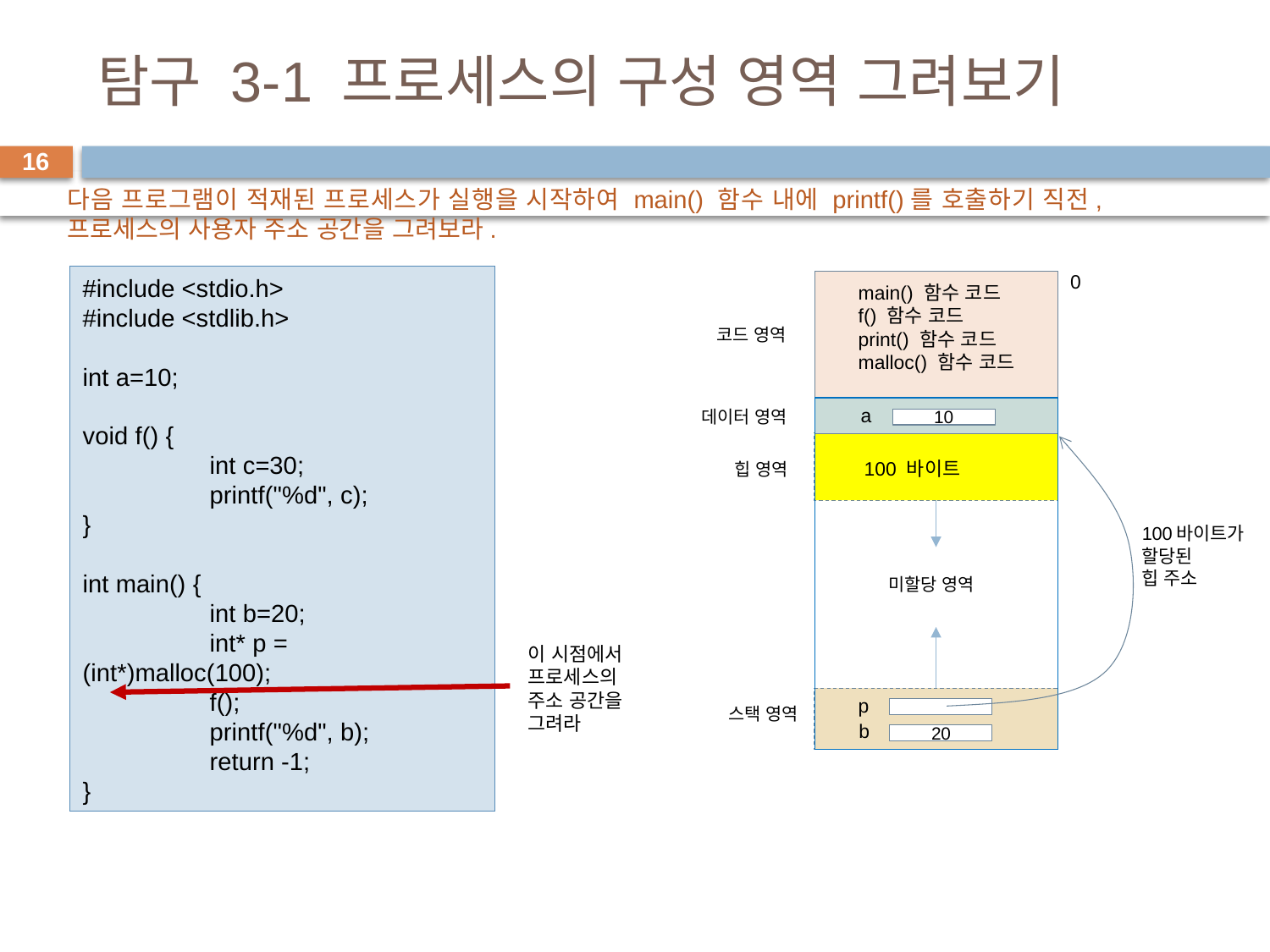

# 탐구 3-1 프로세스의 구성 영역 그려보기
16
다음 프로그램이 적재된 프로세스가 실행을 시작하여 main() 함수 내에 printf()를 호출하기 직전, 프로세스의 사용자 주소 공간을 그려보라.
0
#include <stdio.h>
#include <stdlib.h>

int a=10;

void f() {
	int c=30;
	printf("%d", c);
}

int main() {
	int b=20;
	int* p = (int*)malloc(100);
	f();
	printf("%d", b);
	return -1;
}

main() 함수 코드
f() 함수 코드
print() 함수 코드
malloc() 함수 코드
코드 영역
a

데이터 영역
10

100 바이트
힙 영역
100바이트가
할당된
힙 주소
미할당 영역
이 시점에서
프로세스의
주소 공간을
그려라
p

스택 영역

b
20